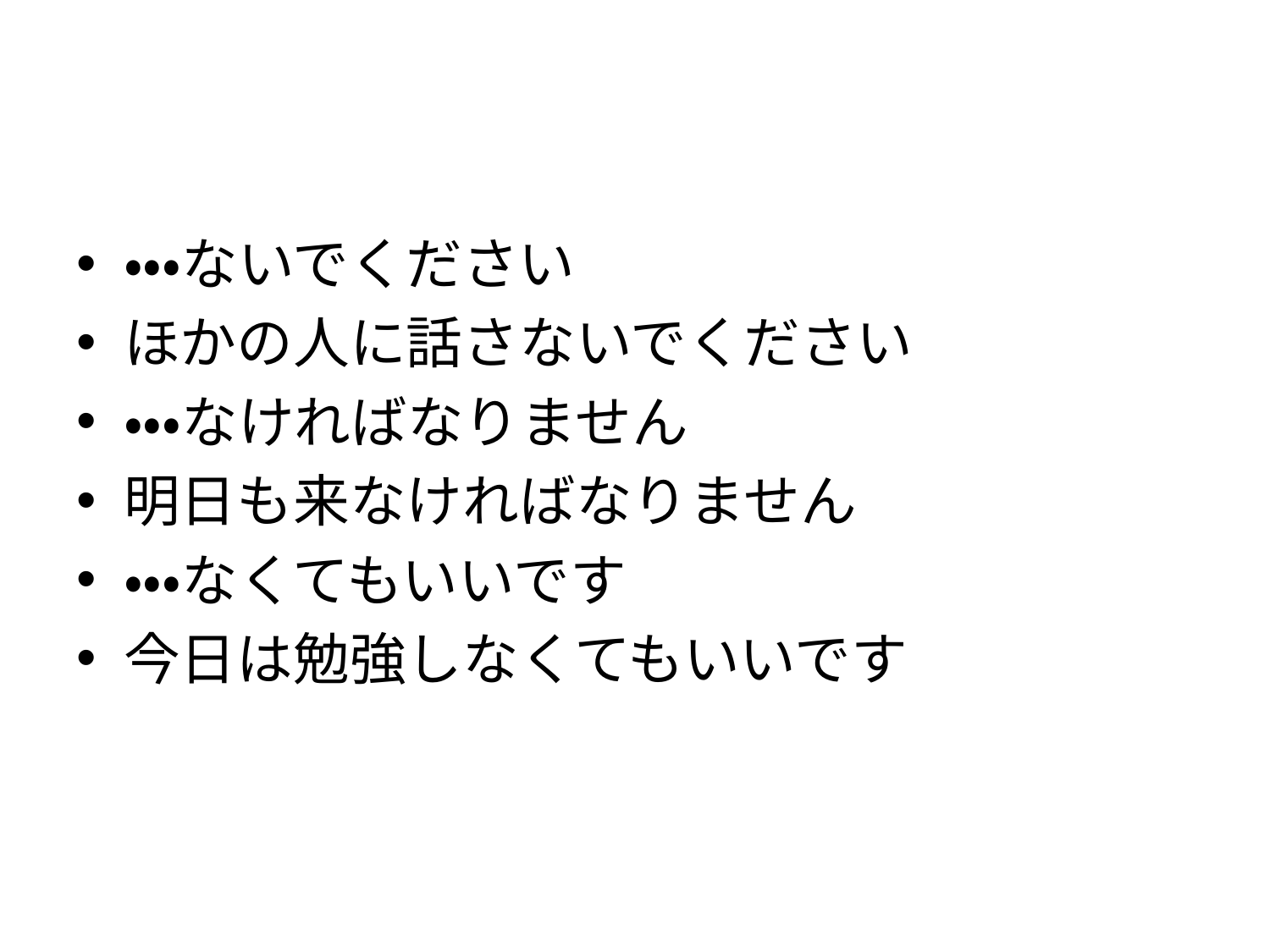

#
・・・ないでください
ほかの人に話さないでください
・・・なければなりません
明日も来なければなりません
・・・なくてもいいです
今日は勉強しなくてもいいです